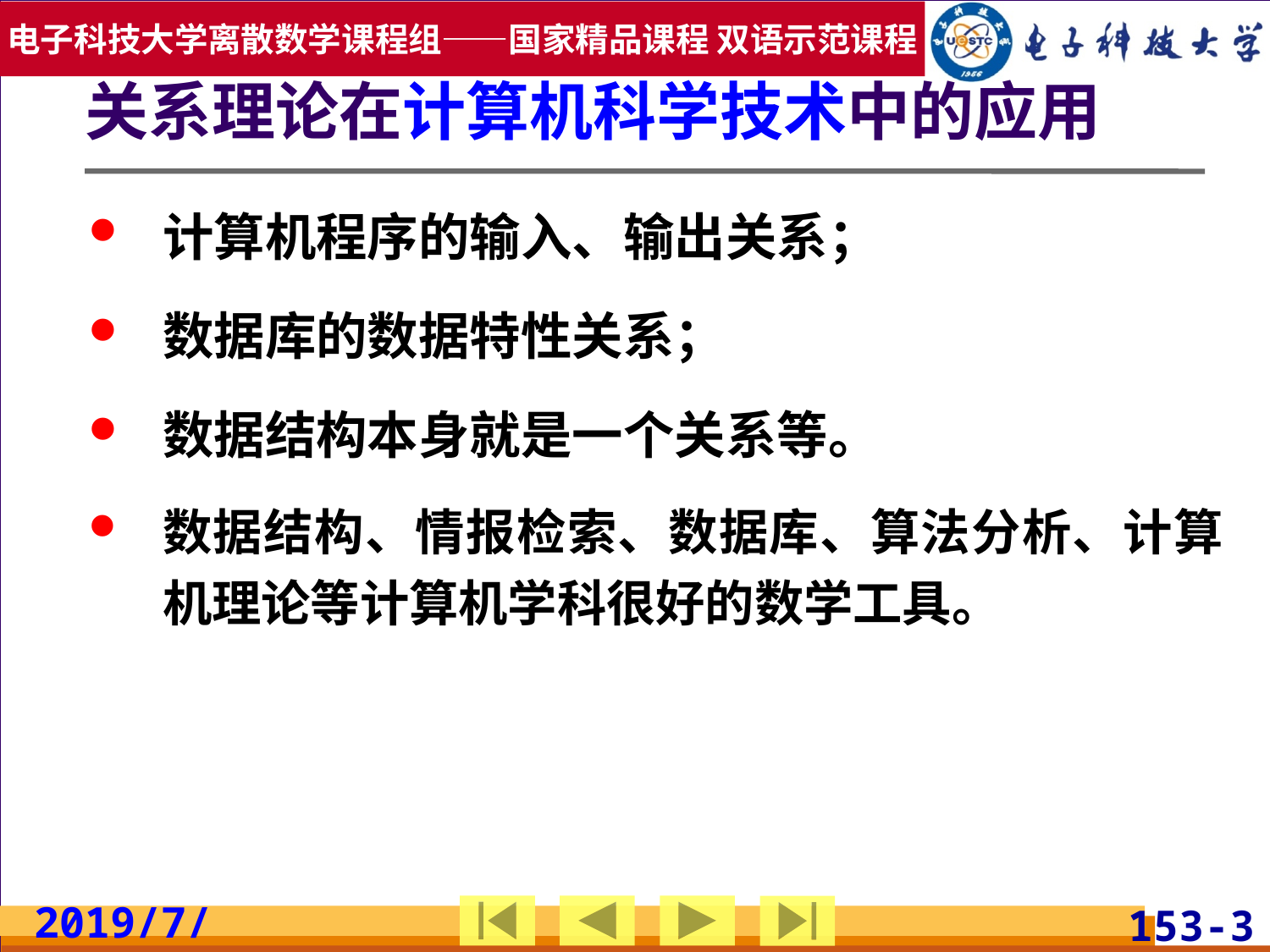

# 关系理论在计算机科学技术中的应用
计算机程序的输入、输出关系；
数据库的数据特性关系；
数据结构本身就是一个关系等。
数据结构、情报检索、数据库、算法分析、计算机理论等计算机学科很好的数学工具。
2019/7/3